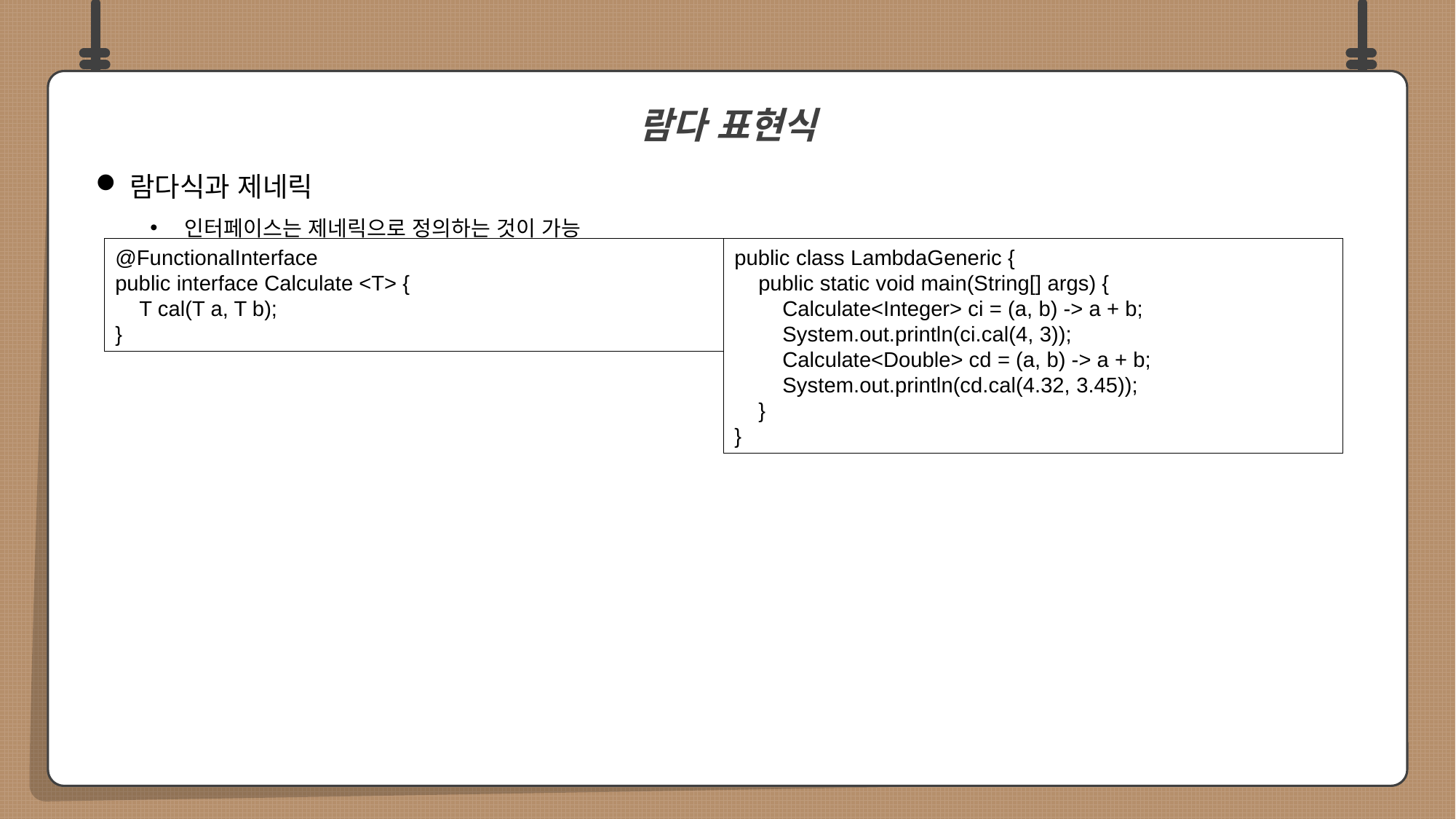

람다식과 제네릭
인터페이스는 제네릭으로 정의하는 것이 가능
람다 표현식

public class LambdaGeneric {
    public static void main(String[] args) {
        Calculate<Integer> ci = (a, b) -> a + b;
        System.out.println(ci.cal(4, 3));
        Calculate<Double> cd = (a, b) -> a + b;
        System.out.println(cd.cal(4.32, 3.45));
    }
}
@FunctionalInterface
public interface Calculate <T> {
    T cal(T a, T b);
}